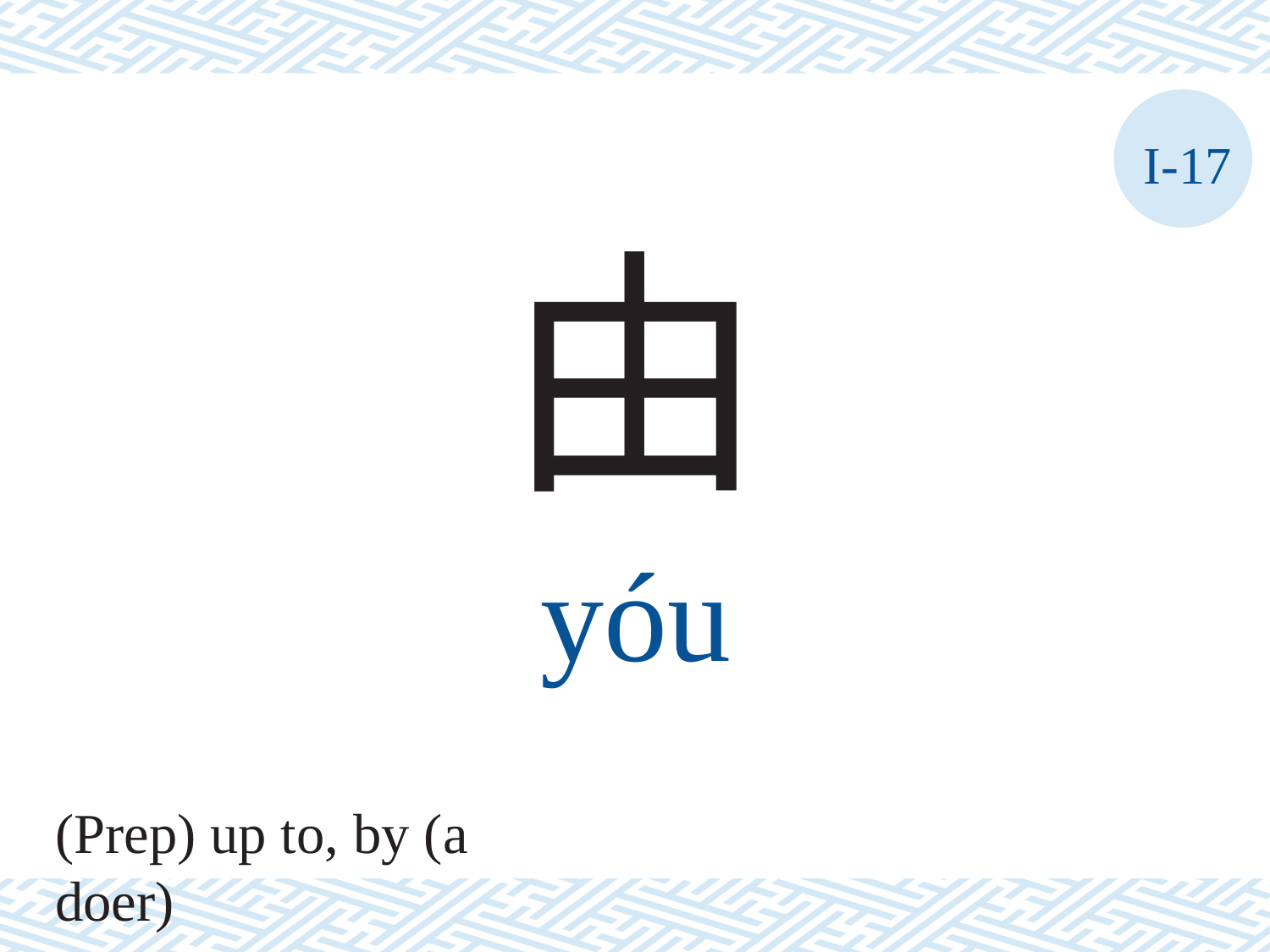

I-17
由
yóu
(Prep) up to, by (a doer)